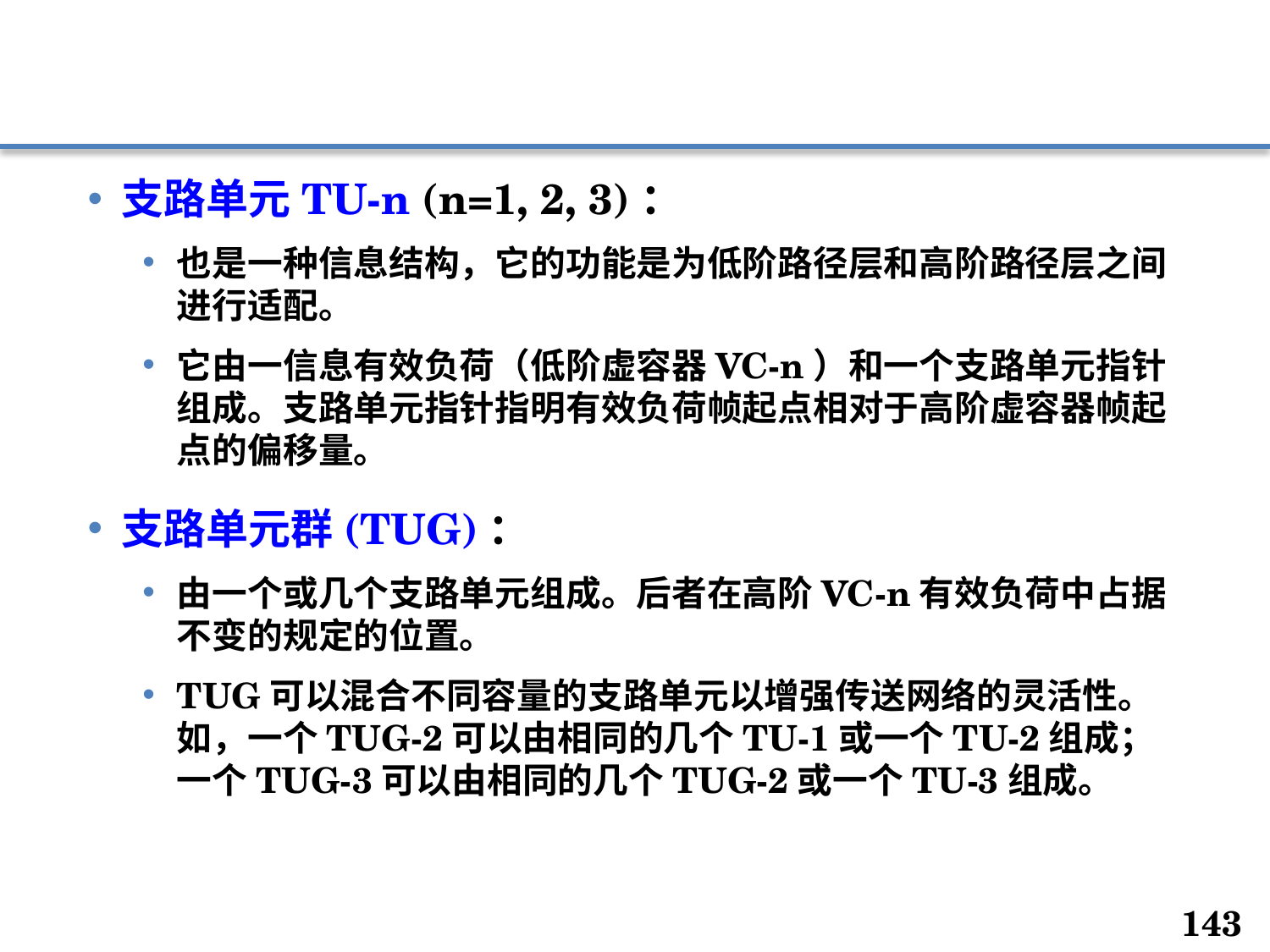

#
支路单元TU-n (n=1, 2, 3)：
也是一种信息结构，它的功能是为低阶路径层和高阶路径层之间进行适配。
它由一信息有效负荷（低阶虚容器VC-n）和一个支路单元指针组成。支路单元指针指明有效负荷帧起点相对于高阶虚容器帧起点的偏移量。
支路单元群(TUG)：
由一个或几个支路单元组成。后者在高阶VC-n有效负荷中占据不变的规定的位置。
TUG可以混合不同容量的支路单元以增强传送网络的灵活性。如，一个TUG-2可以由相同的几个TU-1或一个TU-2组成；一个TUG-3可以由相同的几个TUG-2或一个TU-3组成。
143